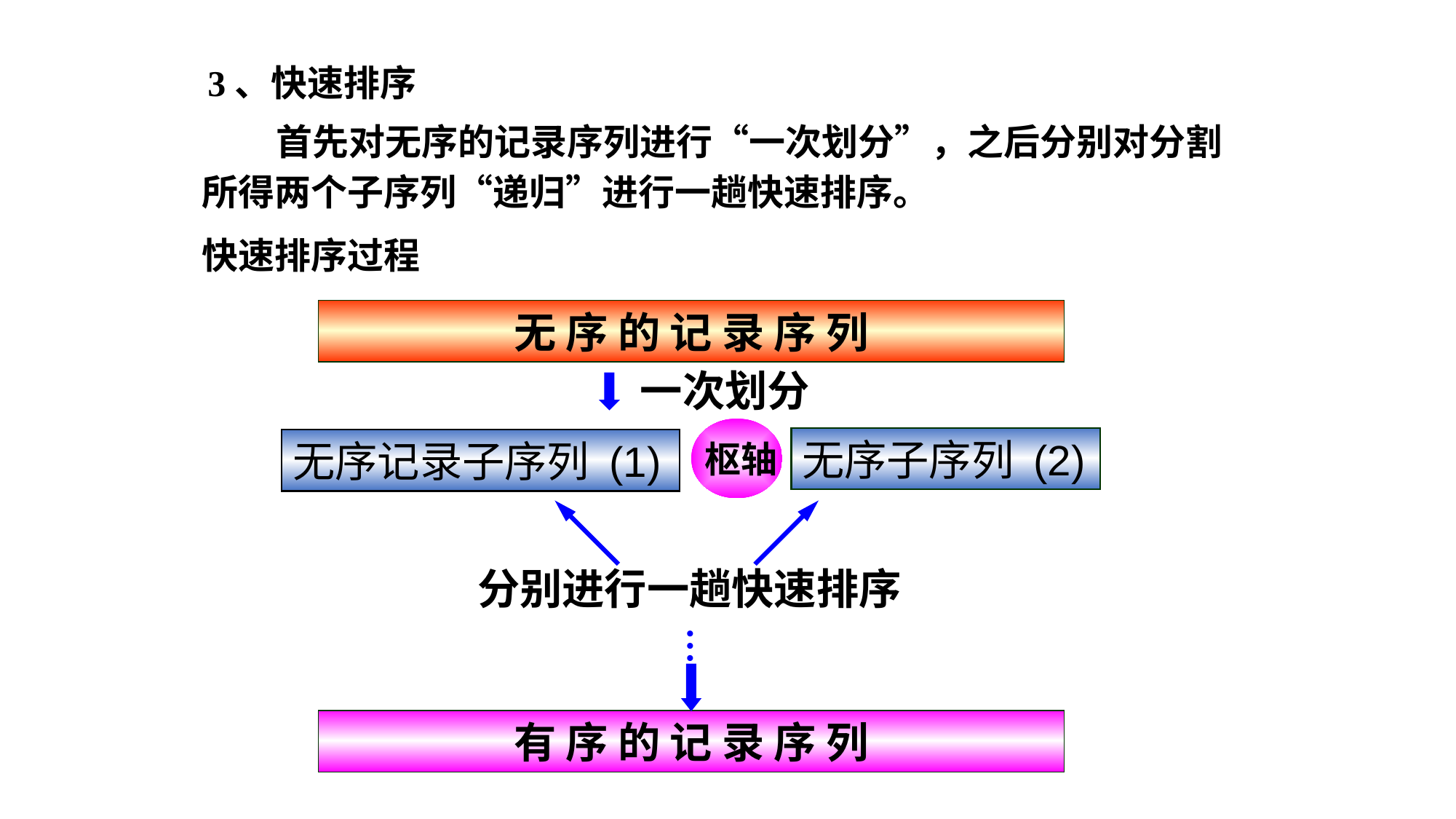

3、快速排序
        首先对无序的记录序列进行“一次划分”，之后分别对分割
所得两个子序列“递归”进行一趟快速排序。
快速排序过程
无 序 的 记 录 序 列

一次划分
 枢轴
无序子序列 (2)
无序记录子序列 (1)

分别进行一趟快速排序
…

有 序 的 记 录 序 列